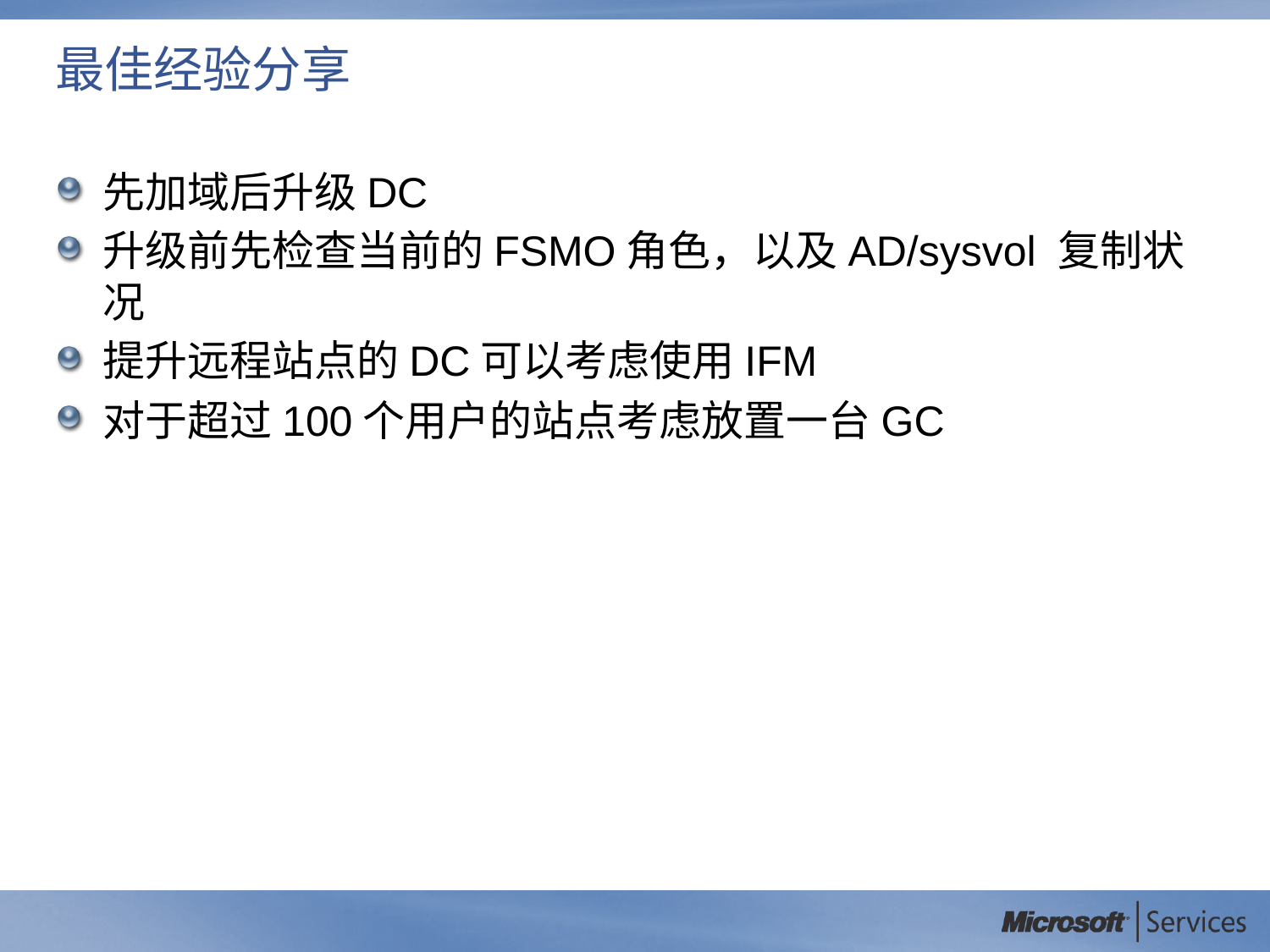

# 最佳经验分享
先加域后升级DC
升级前先检查当前的FSMO角色，以及AD/sysvol 复制状况
提升远程站点的DC可以考虑使用IFM
对于超过100个用户的站点考虑放置一台GC